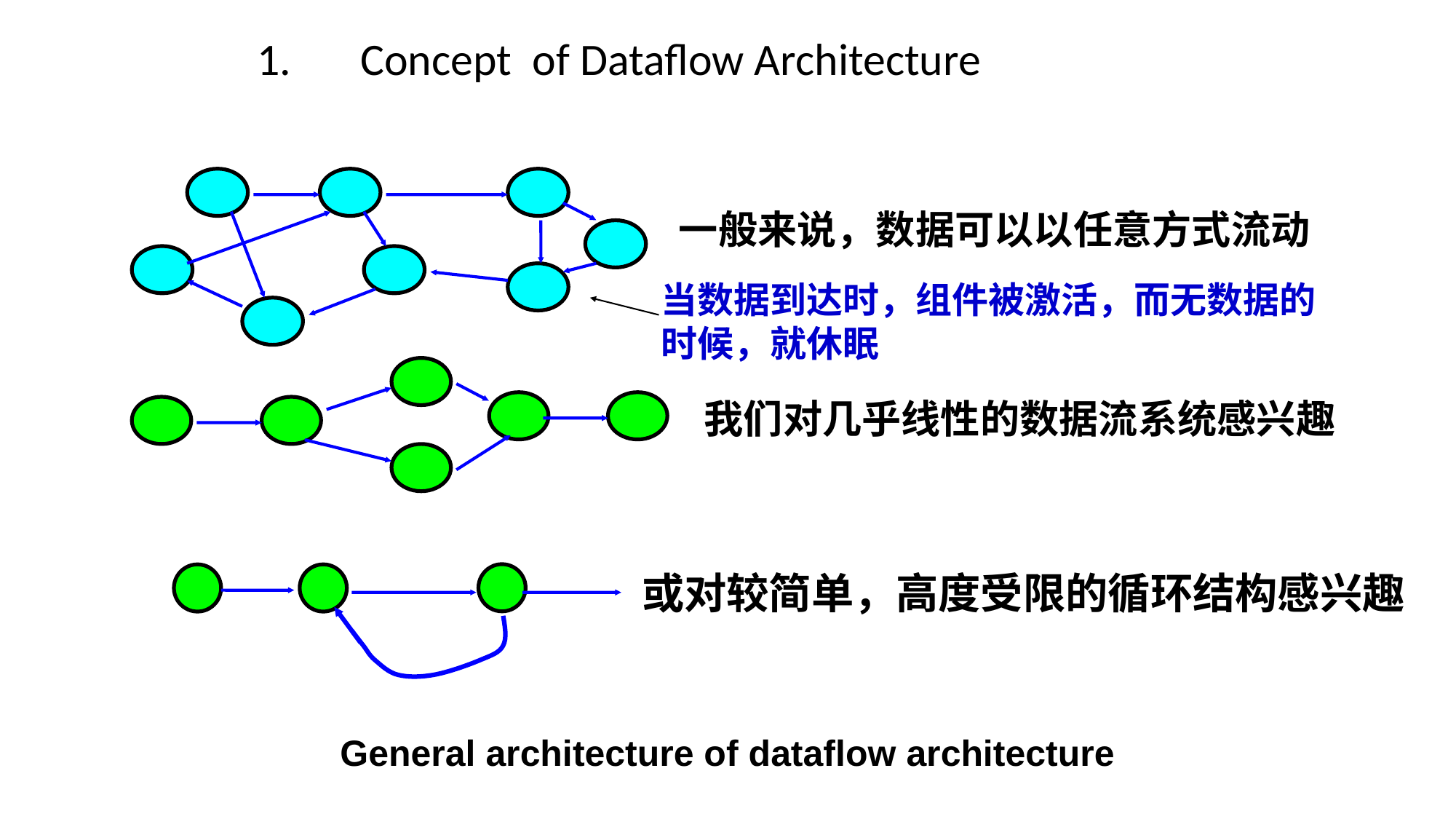

# Concept  of Dataflow Architecture

一般来说，数据可以以任意方式流动
当数据到达时，组件被激活，而无数据的时候，就休眠

我们对几乎线性的数据流系统感兴趣
或对较简单，高度受限的循环结构感兴趣

General architecture of dataflow architecture